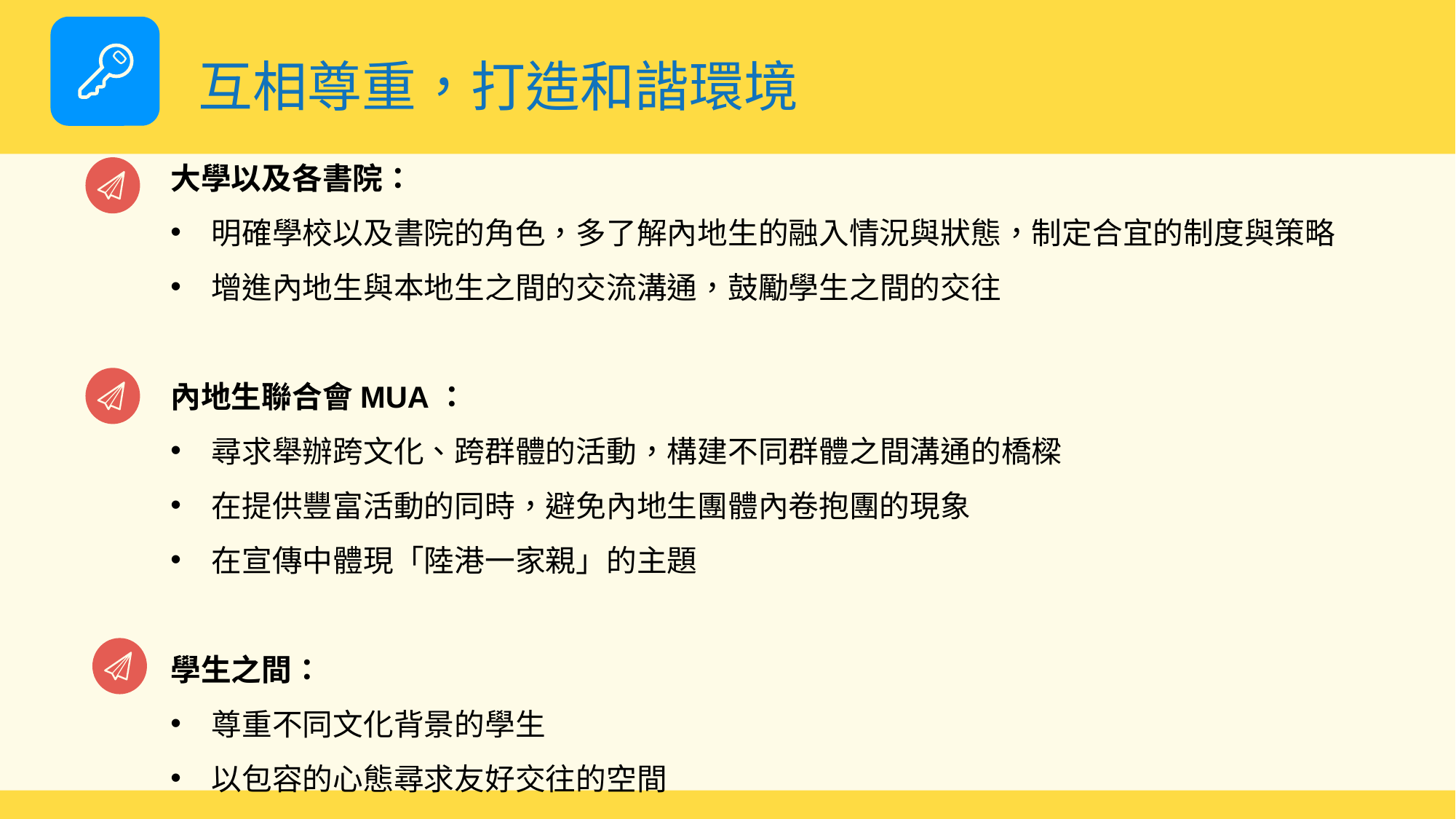

互相尊重，打造和諧環境
大學以及各書院：
明確學校以及書院的角色，多了解內地生的融入情況與狀態，制定合宜的制度與策略
增進內地生與本地生之間的交流溝通，鼓勵學生之間的交往

內地生聯合會MUA：
尋求舉辦跨文化、跨群體的活動，構建不同群體之間溝通的橋樑
在提供豐富活動的同時，避免內地生團體內卷抱團的現象
在宣傳中體現「陸港一家親」的主題

學生之間：
尊重不同文化背景的學生
以包容的心態尋求友好交往的空間